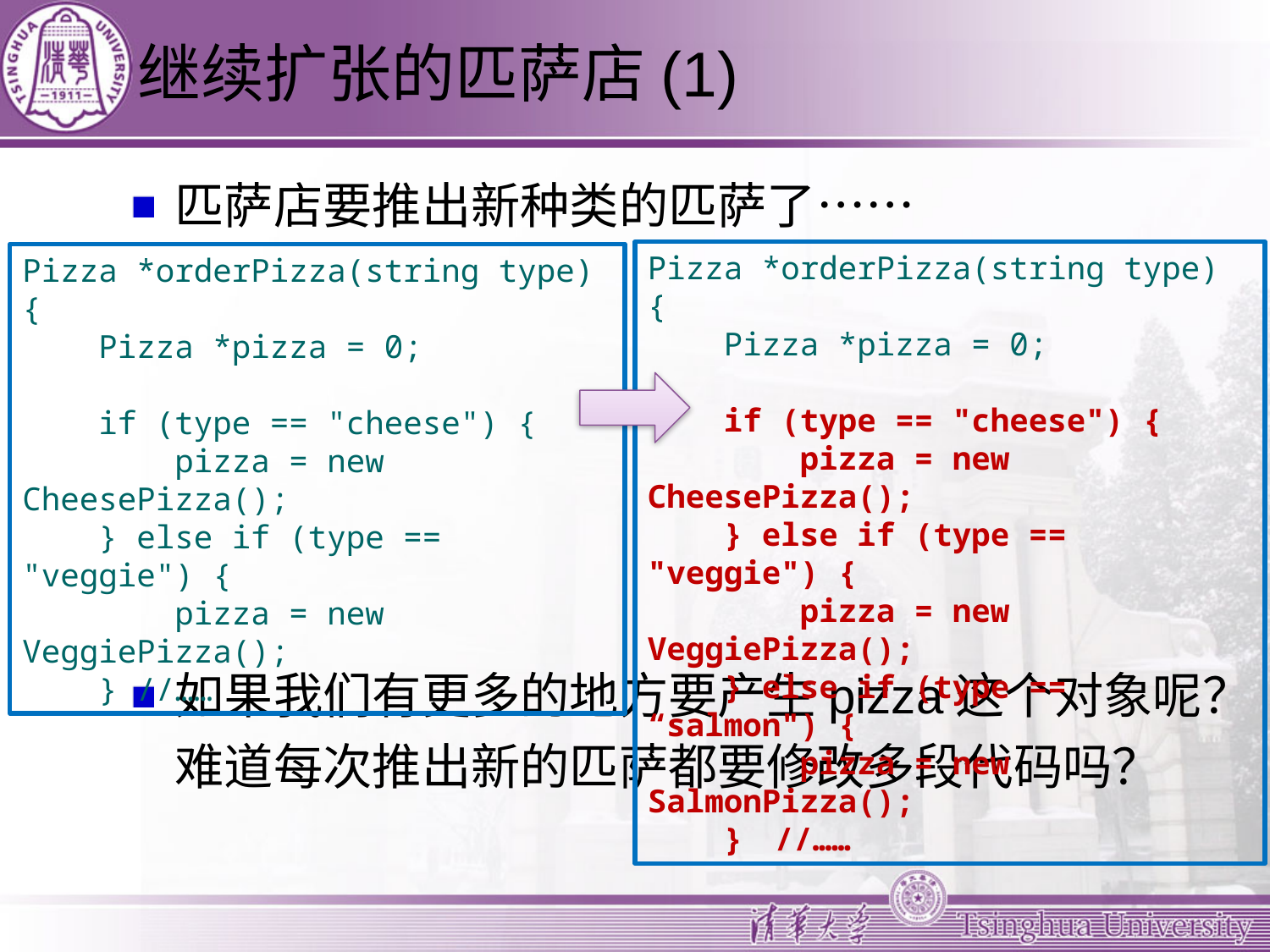

# 继续扩张的匹萨店(1)
匹萨店要推出新种类的匹萨了……

如果我们有更多的地方要产生pizza这个对象呢？难道每次推出新的匹萨都要修改多段代码吗？
Pizza *orderPizza(string type) {
    Pizza *pizza = 0;

    if (type == "cheese") {
        pizza = new CheesePizza();
    } else if (type == "veggie") {
        pizza = new VeggiePizza();
    } else if (type == “salmon") {
        pizza = new SalmonPizza();
    }	//……
Pizza *orderPizza(string type) {
    Pizza *pizza = 0;

    if (type == "cheese") {
        pizza = new CheesePizza();
    } else if (type == "veggie") {
        pizza = new VeggiePizza();
    } //……